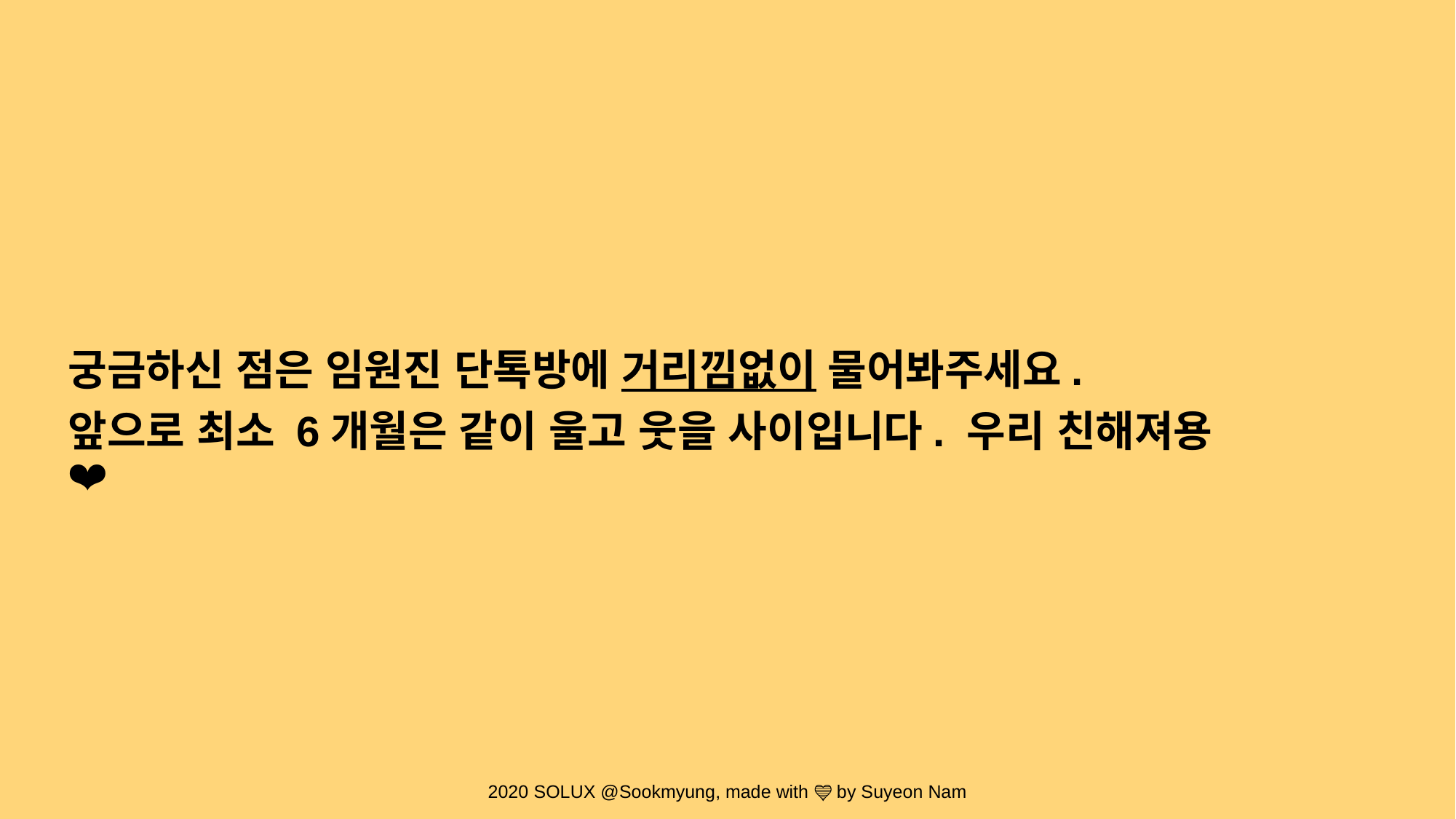

궁금하신 점은 임원진 단톡방에 거리낌없이 물어봐주세요.
앞으로 최소 6개월은 같이 울고 웃을 사이입니다. 우리 친해져용❤️
2020 SOLUX @Sookmyung, made with 💙 by Suyeon Nam